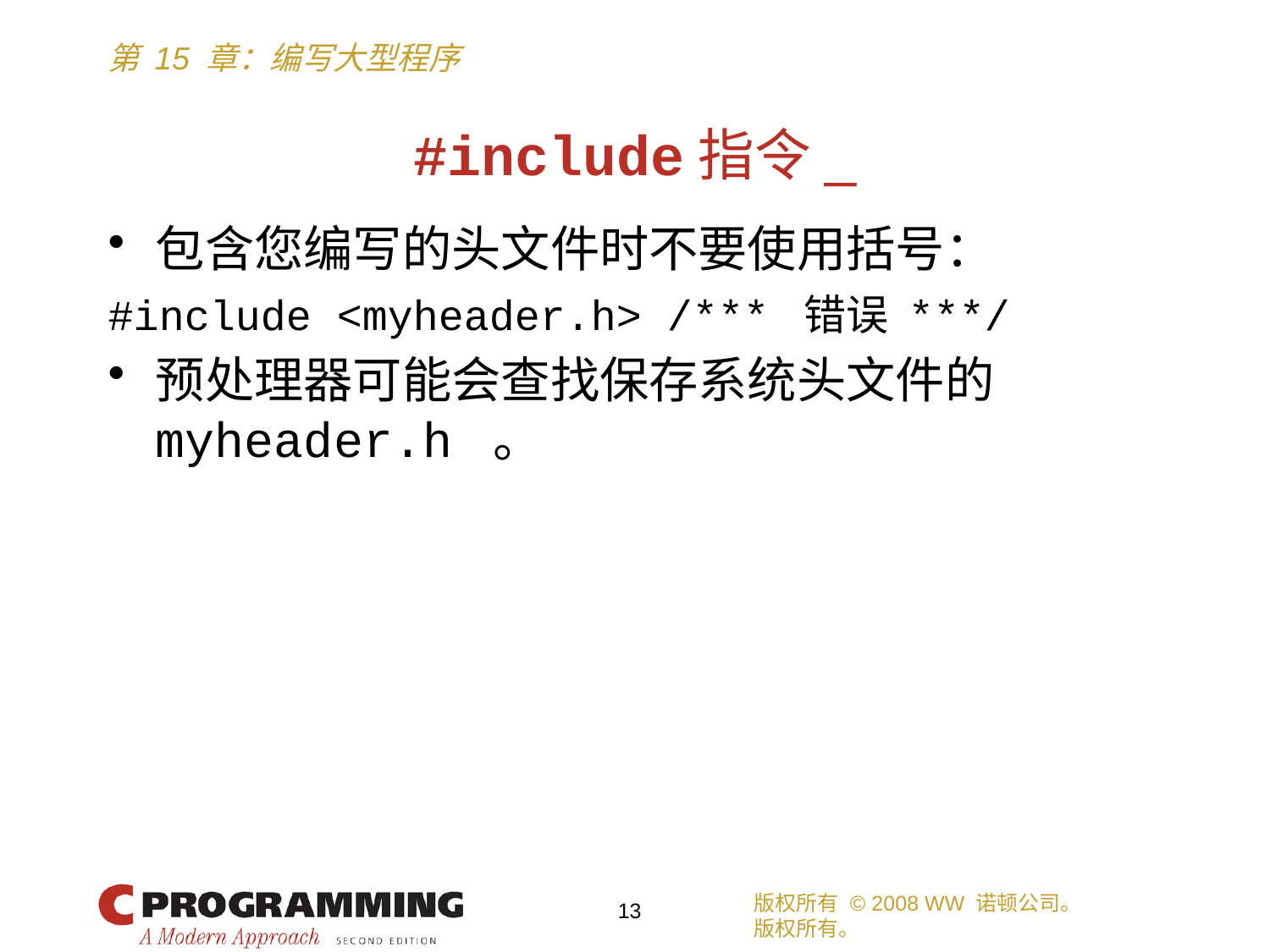

# #include指令_
包含您编写的头文件时不要使用括号：
#include <myheader.h> /*** 错误 ***/
预处理器可能会查找保存系统头文件的myheader.h 。
版权所有 © 2008 WW 诺顿公司。
版权所有。
13